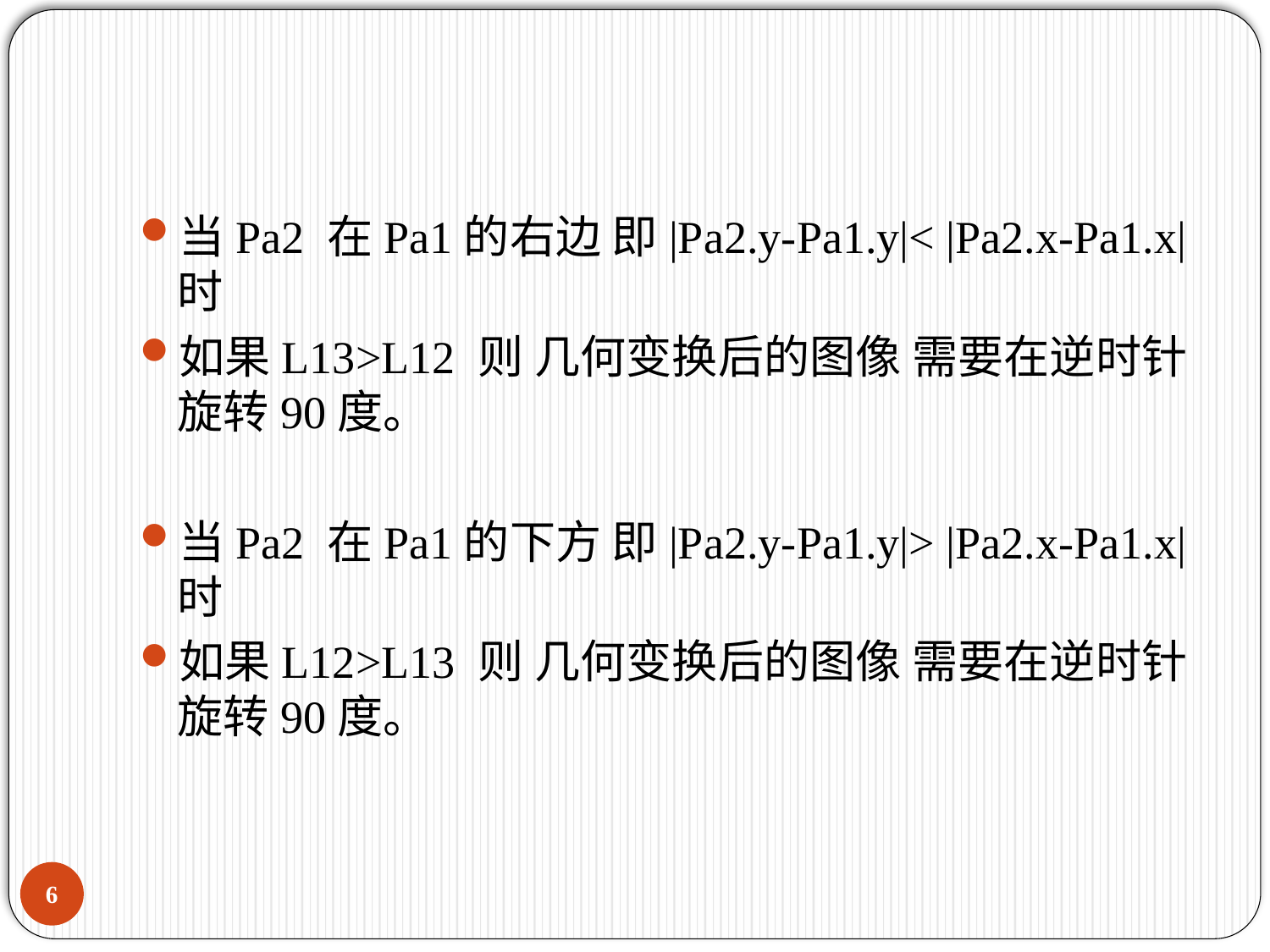

#
当Pa2 在Pa1的右边 即|Pa2.y-Pa1.y|< |Pa2.x-Pa1.x|时
如果L13>L12 则 几何变换后的图像 需要在逆时针旋转90度。

当Pa2 在Pa1的下方 即|Pa2.y-Pa1.y|> |Pa2.x-Pa1.x|时
如果L12>L13 则 几何变换后的图像 需要在逆时针旋转90度。

6